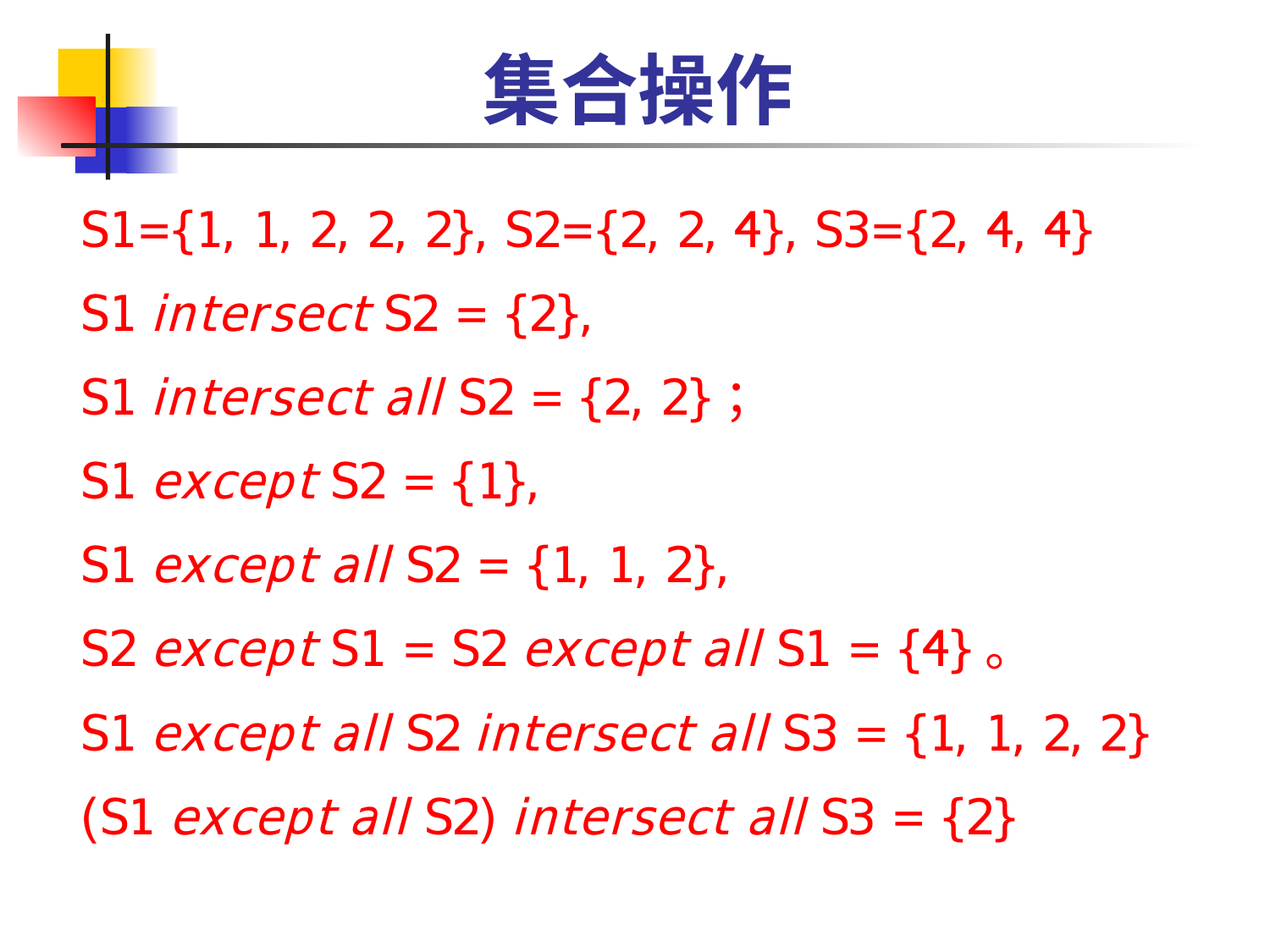

# 集合操作
S1={1, 1, 2, 2, 2}, S2={2, 2, 4}, S3={2, 4, 4}
S1 intersect S2 = {2},
S1 intersect all S2 = {2, 2}；
S1 except S2 = {1},
S1 except all S2 = {1, 1, 2},
S2 except S1 = S2 except all S1 = {4}。
S1 except all S2 intersect all S3 = {1, 1, 2, 2}
(S1 except all S2) intersect all S3 = {2}